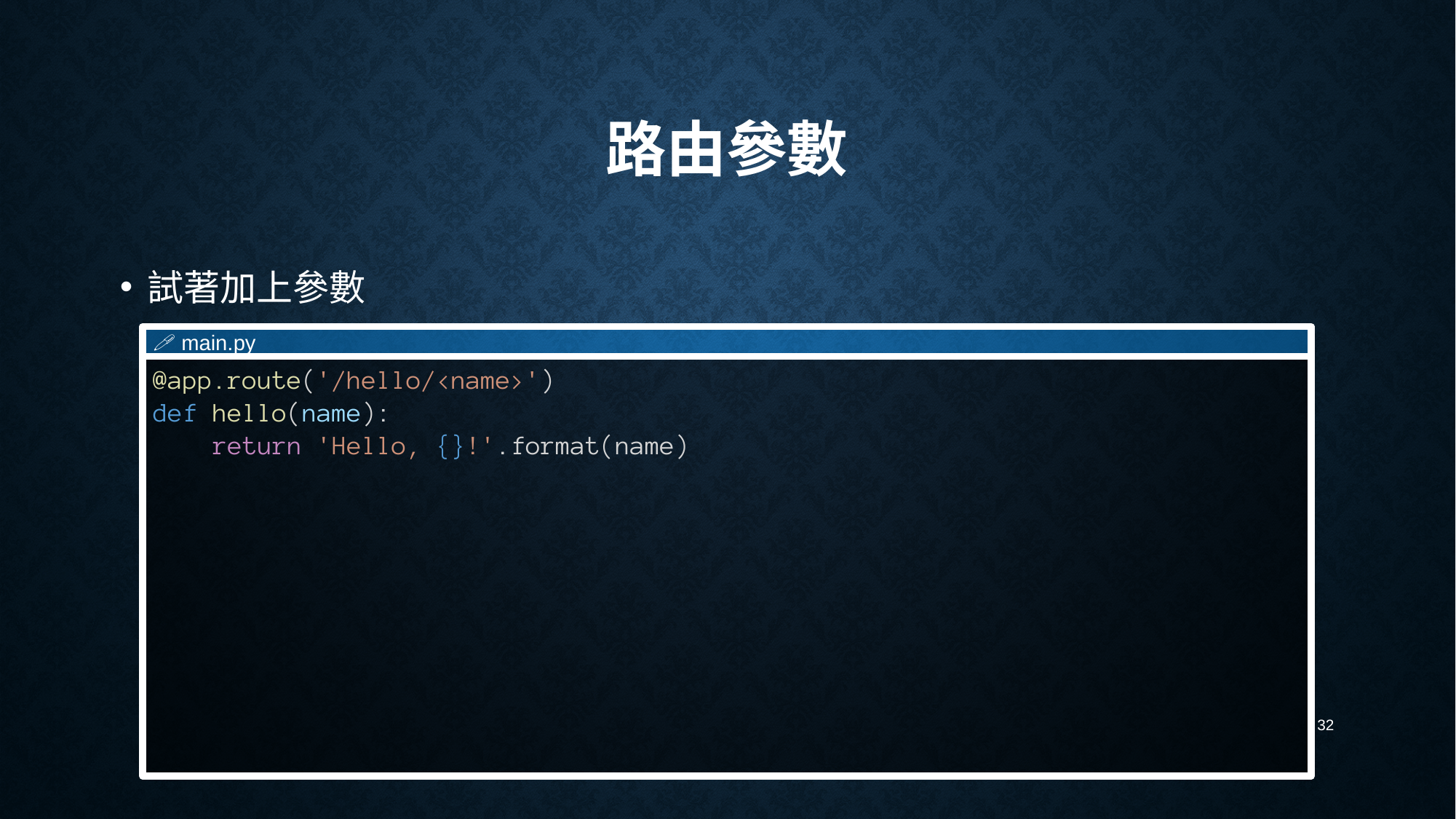

# 路由參數
試著加上參數
🖊 main.py
@app.route('/hello/<name>')
def hello(name):
    return 'Hello, {}!'.format(name)
32